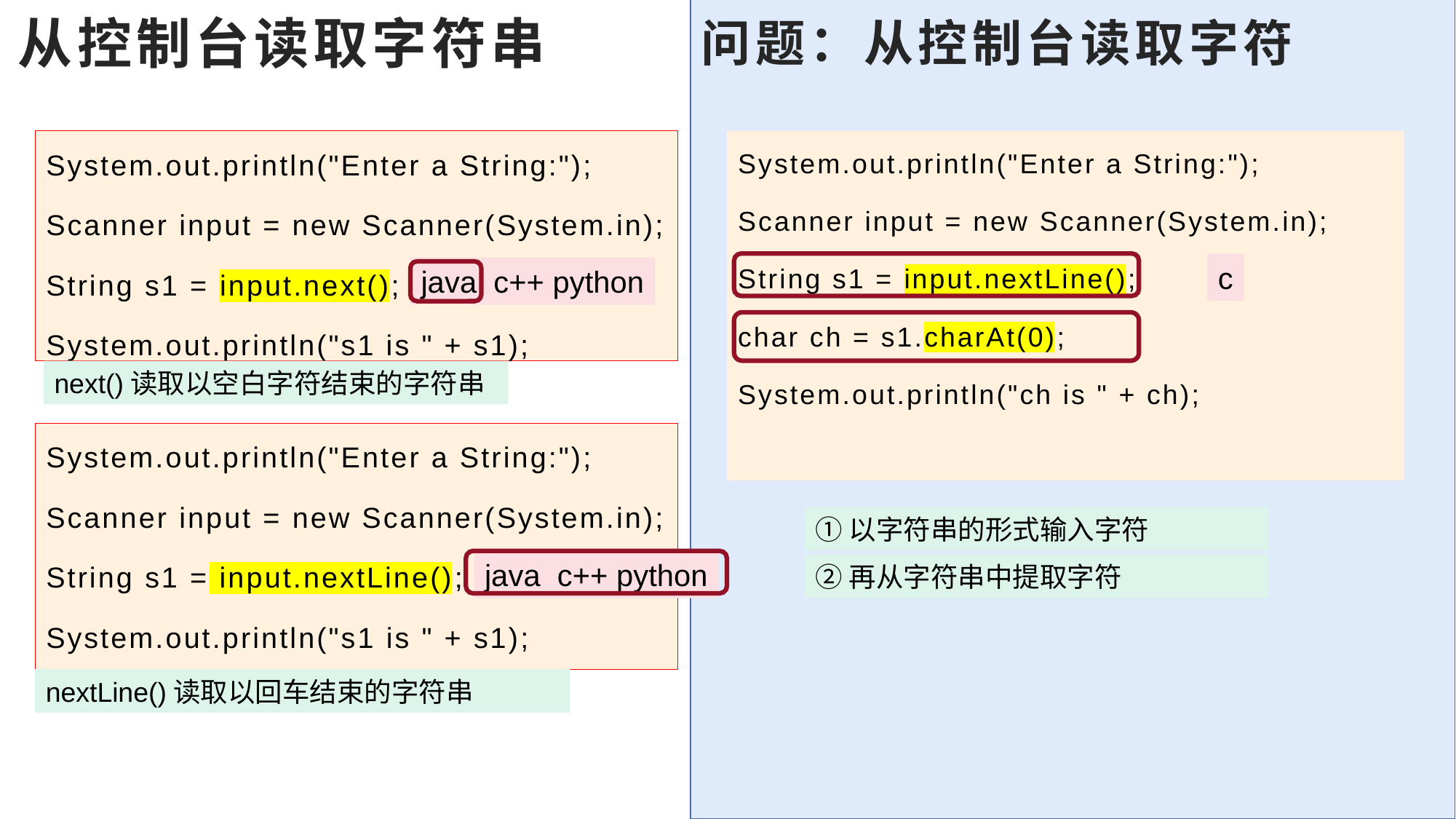

# 从控制台读取字符串
问题：从控制台读取字符

System.out.println("Enter a String:");
Scanner input = new Scanner(System.in);
String s1 = input.next();
System.out.println("s1 is " + s1);
System.out.println("Enter a String:");
Scanner input = new Scanner(System.in);
String s1 = input.nextLine();
char ch = s1.charAt(0);
System.out.println("ch is " + ch);

c
java  c++ python

next()读取以空白字符结束的字符串
System.out.println("Enter a String:");
Scanner input = new Scanner(System.in);
String s1 = input.nextLine();
System.out.println("s1 is " + s1);
①以字符串的形式输入字符
java  c++ python

②再从字符串中提取字符
nextLine()读取以回车结束的字符串